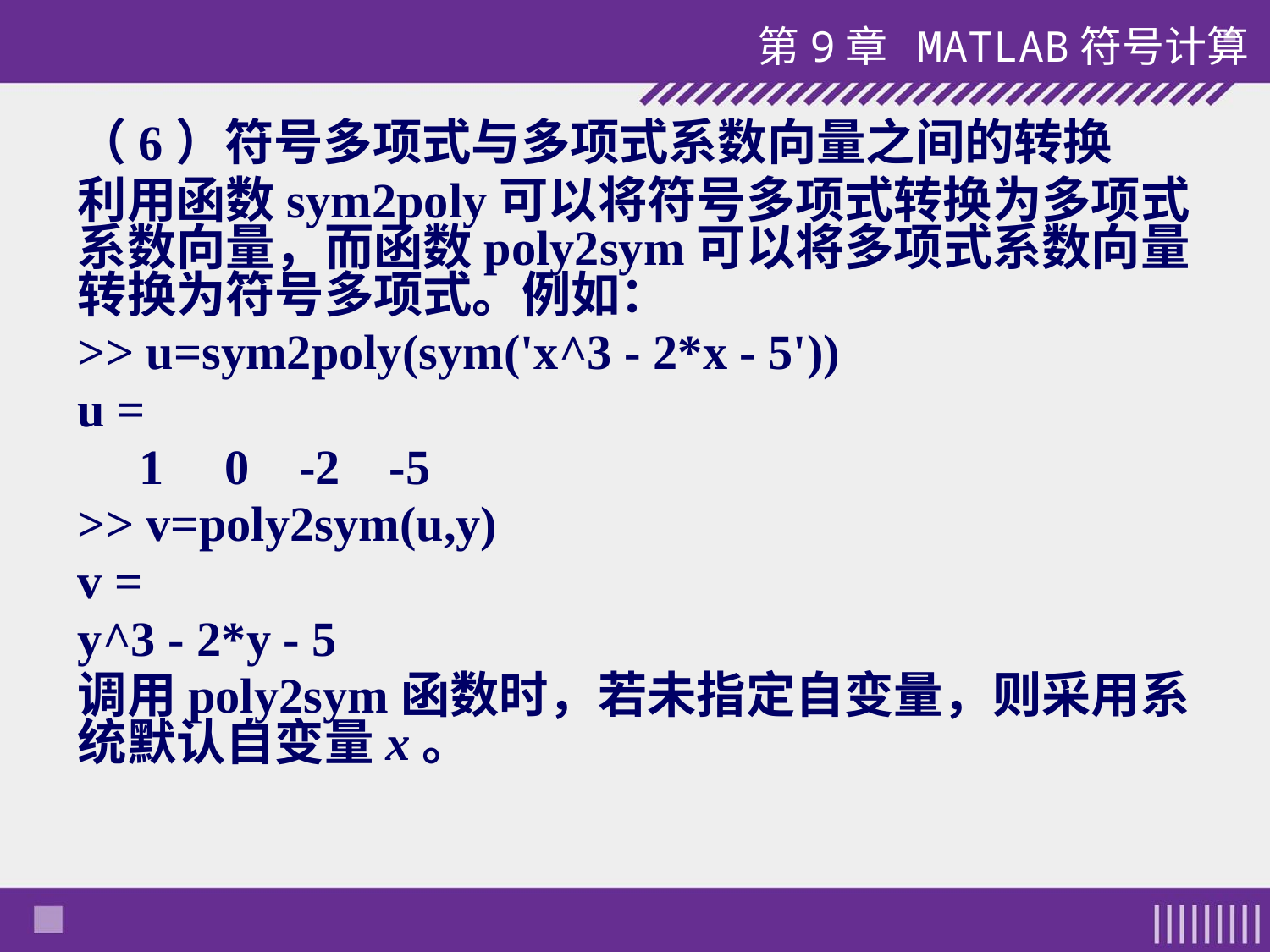

第9章  MATLAB符号计算
（6）符号多项式与多项式系数向量之间的转换
利用函数sym2poly可以将符号多项式转换为多项式系数向量，而函数poly2sym可以将多项式系数向量转换为符号多项式。例如：
>> u=sym2poly(sym('x^3 - 2*x - 5'))
u =
     1     0    -2    -5
>> v=poly2sym(u,y)
v =
y^3 - 2*y - 5
调用poly2sym函数时，若未指定自变量，则采用系统默认自变量x。